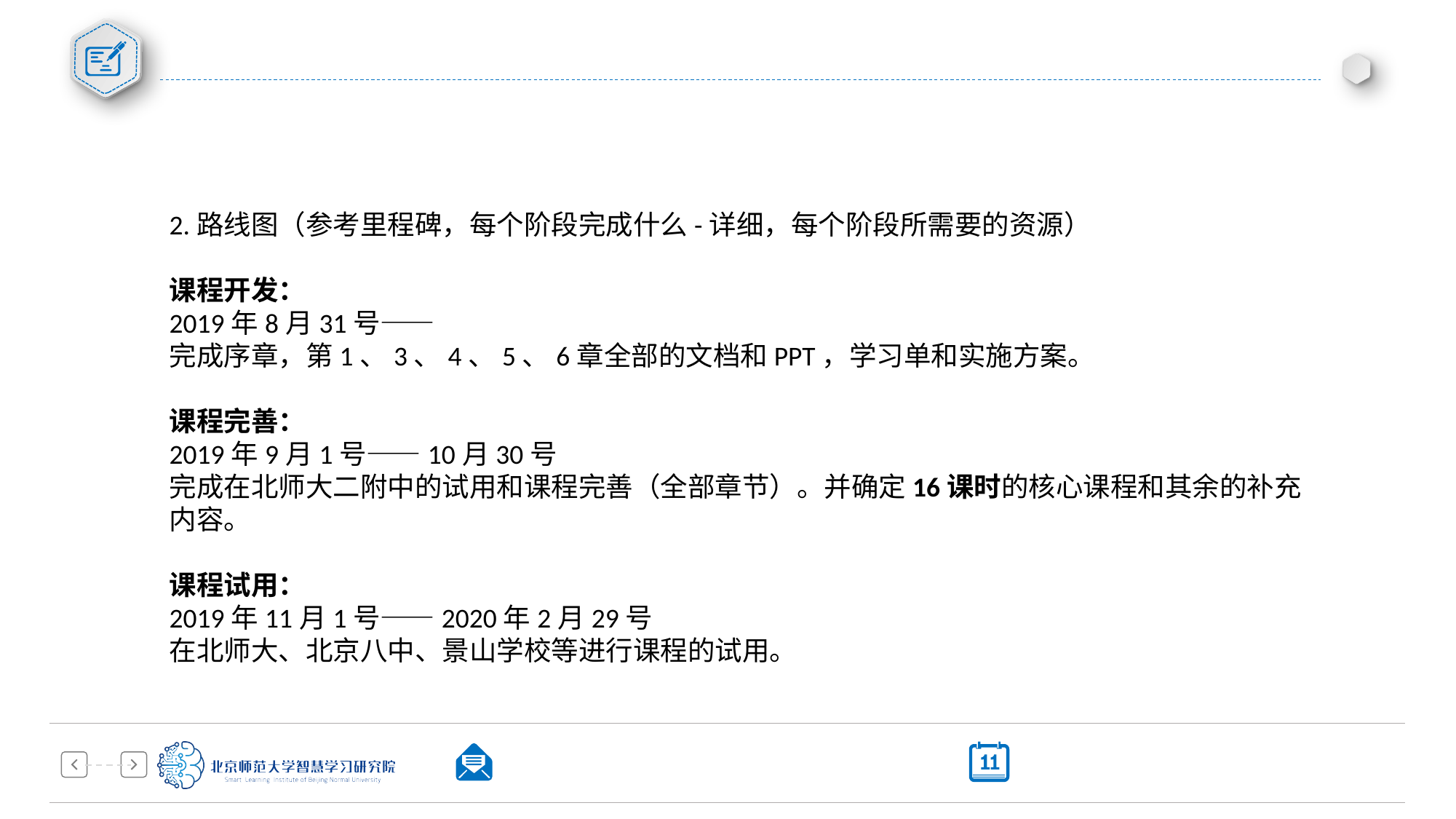

#
2.路线图（参考里程碑，每个阶段完成什么-详细，每个阶段所需要的资源）

课程开发：
2019年8月31号——
完成序章，第1、3、4、5、6章全部的文档和PPT，学习单和实施方案。

课程完善：
2019年9月1号——10月30号
完成在北师大二附中的试用和课程完善（全部章节）。并确定16课时的核心课程和其余的补充内容。

课程试用：
2019年11月1号——2020年2月29号
在北师大、北京八中、景山学校等进行课程的试用。